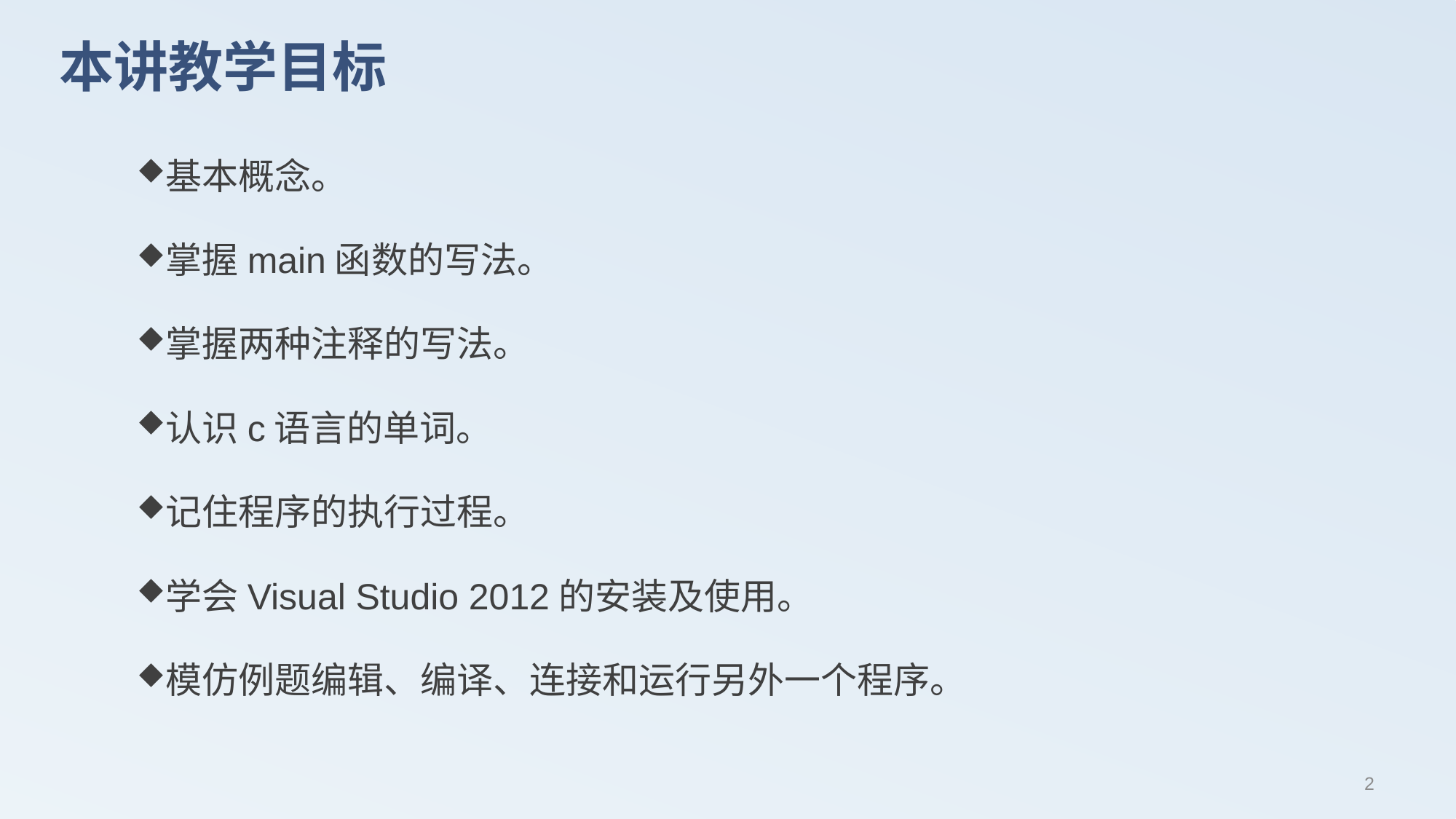

# 本讲教学目标
基本概念。
掌握main函数的写法。
掌握两种注释的写法。
认识c语言的单词。
记住程序的执行过程。
学会Visual Studio 2012的安装及使用。
模仿例题编辑、编译、连接和运行另外一个程序。